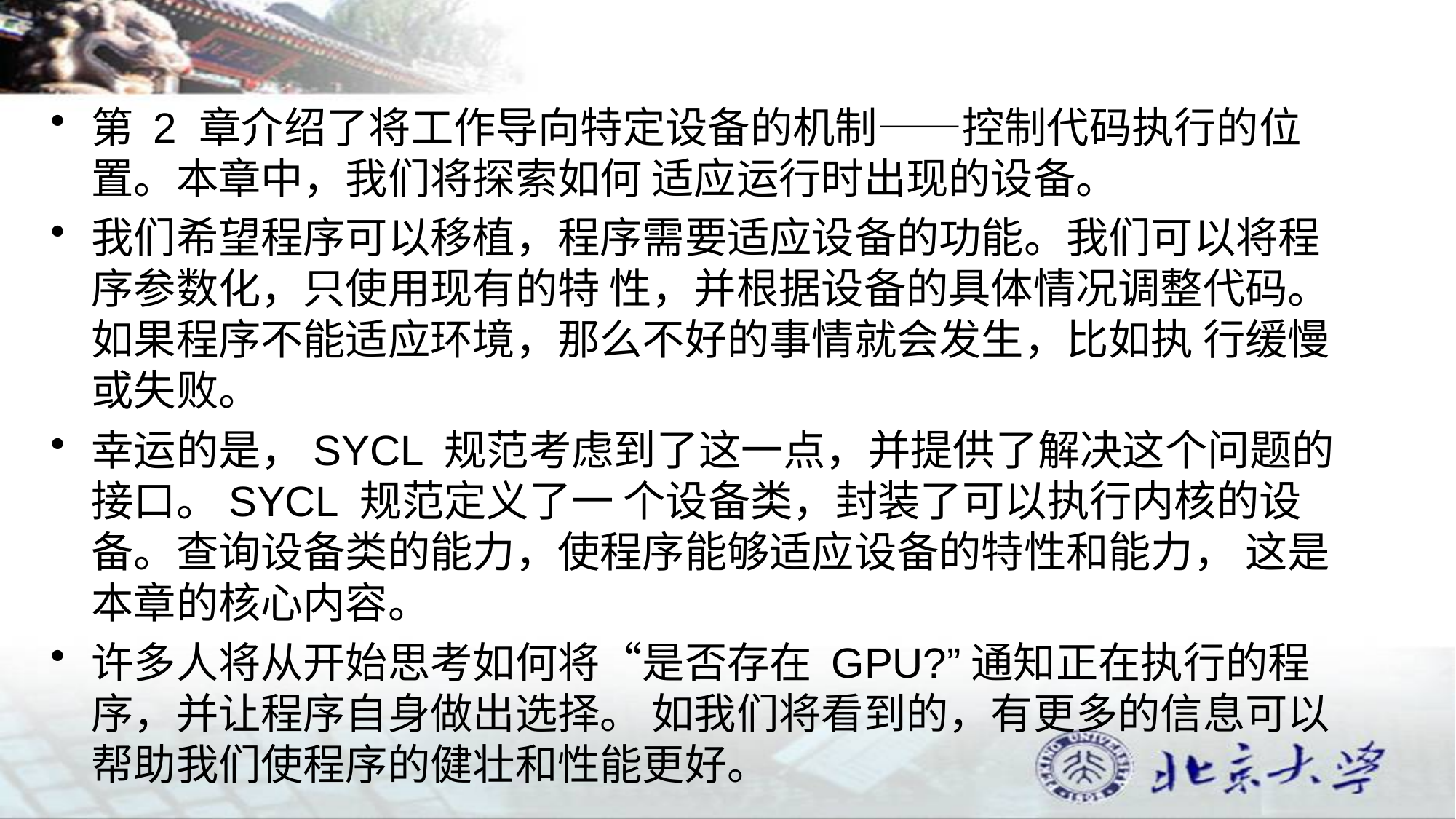

第 2 章介绍了将工作导向特定设备的机制——控制代码执行的位置。本章中，我们将探索如何 适应运行时出现的设备。
我们希望程序可以移植，程序需要适应设备的功能。我们可以将程序参数化，只使用现有的特 性，并根据设备的具体情况调整代码。如果程序不能适应环境，那么不好的事情就会发生，比如执 行缓慢或失败。
幸运的是，SYCL 规范考虑到了这一点，并提供了解决这个问题的接口。SYCL 规范定义了一 个设备类，封装了可以执行内核的设备。查询设备类的能力，使程序能够适应设备的特性和能力， 这是本章的核心内容。
许多人将从开始思考如何将“是否存在 GPU?”通知正在执行的程序，并让程序自身做出选择。 如我们将看到的，有更多的信息可以帮助我们使程序的健壮和性能更好。